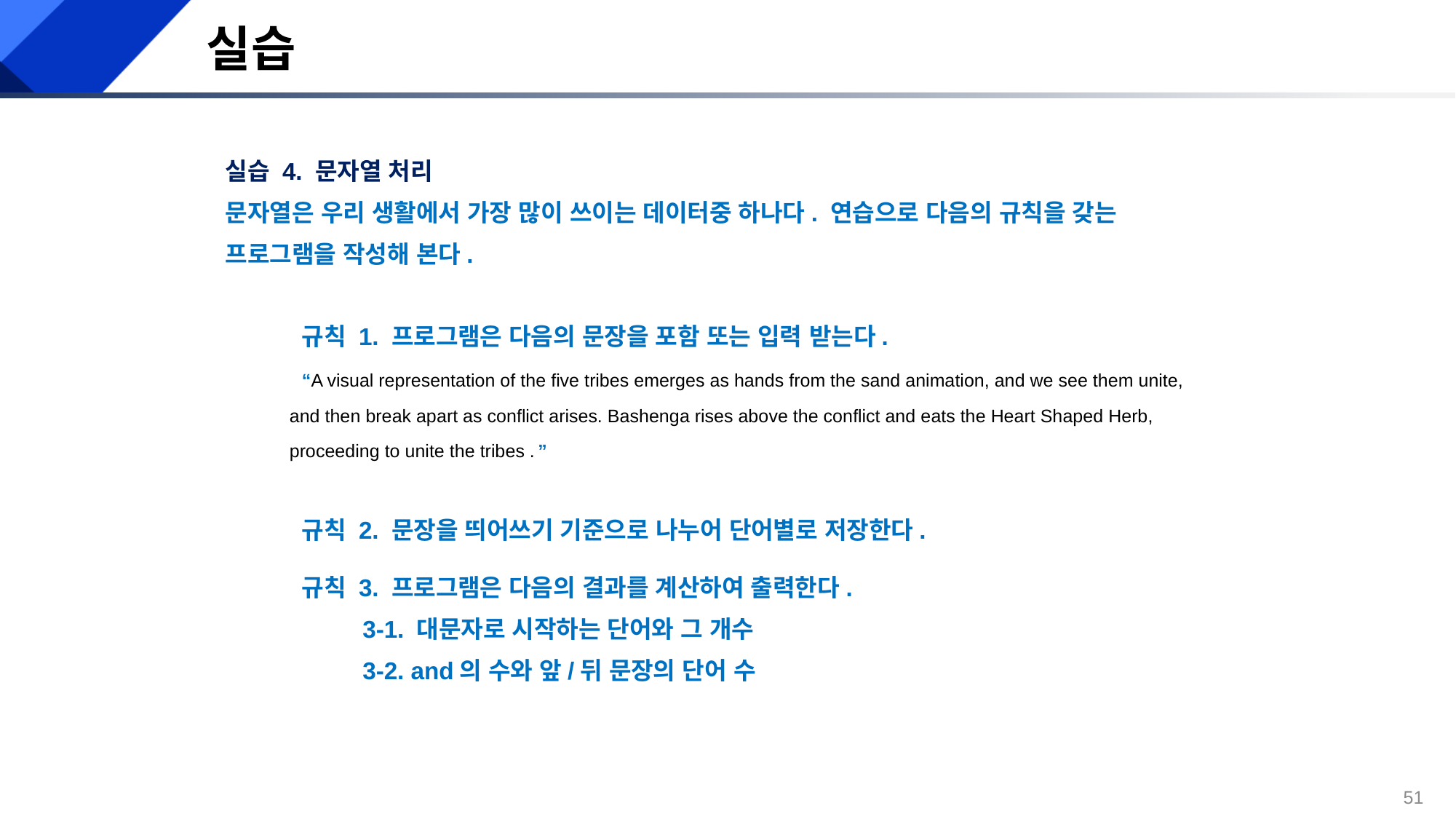

# 실습
    실습 4. 문자열 처리
    문자열은 우리 생활에서 가장 많이 쓰이는 데이터중 하나다. 연습으로 다음의 규칙을 갖는
    프로그램을 작성해 본다.

	규칙 1. 프로그램은 다음의 문장을 포함 또는 입력 받는다.
	“A visual representation of the five tribes emerges as hands from the sand animation, and we see them unite,
                   and then break apart as conflict arises. Bashenga rises above the conflict and eats the Heart Shaped Herb,
                   proceeding to unite the tribes . ”

	규칙 2. 문장을 띄어쓰기 기준으로 나누어 단어별로 저장한다.

	규칙 3. 프로그램은 다음의 결과를 계산하여 출력한다.
	         3-1. 대문자로 시작하는 단어와 그 개수
	         3-2. and의 수와 앞/뒤 문장의 단어 수
51